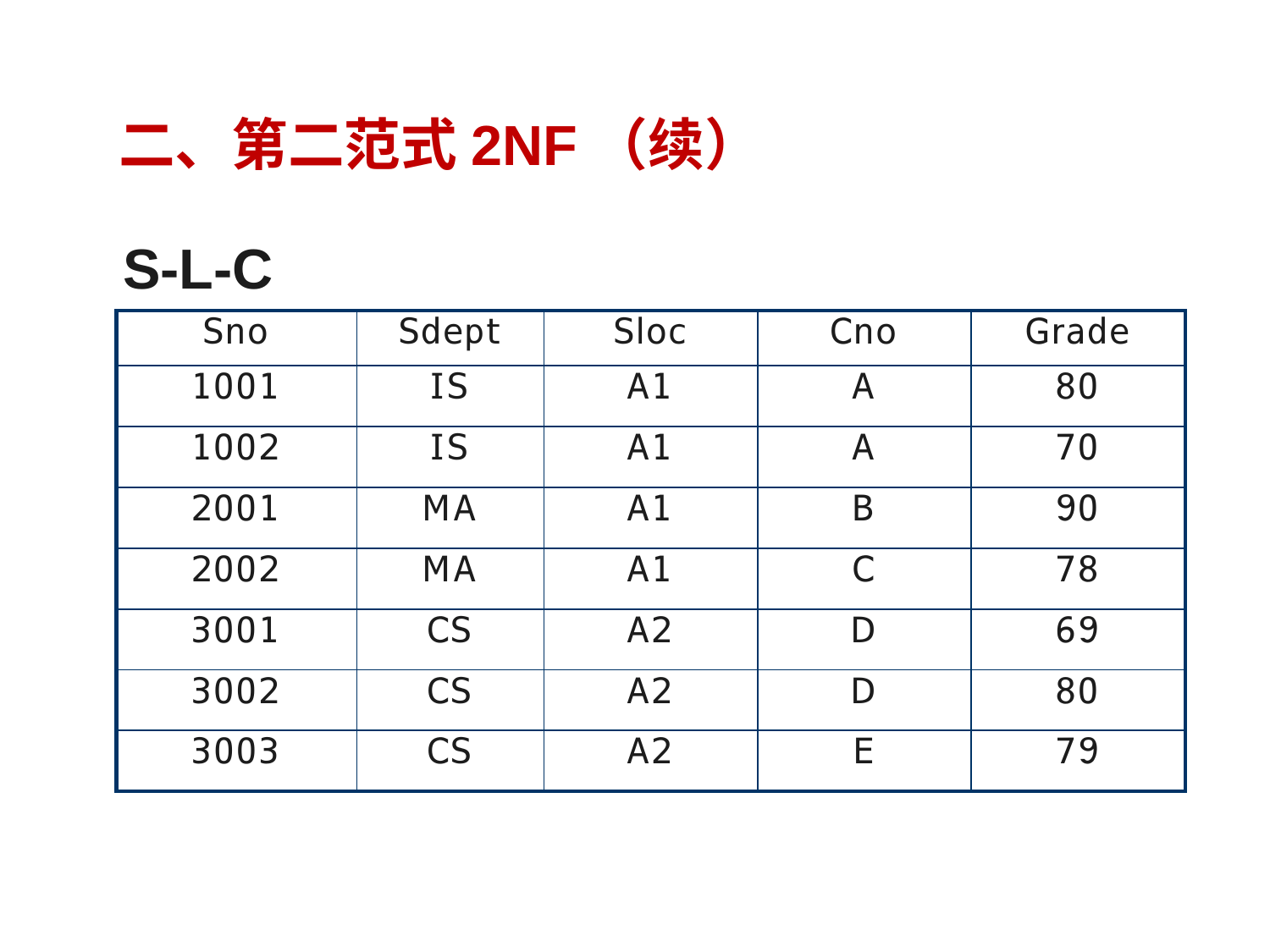

# 二、第二范式2NF（续）
   S-L-C
| Sno | Sdept | Sloc | Cno | Grade |
| --- | --- | --- | --- | --- |
| 1001 | IS | A1 | A | 80 |
| 1002 | IS | A1 | A | 70 |
| 2001 | MA | A1 | B | 90 |
| 2002 | MA | A1 | C | 78 |
| 3001 | CS | A2 | D | 69 |
| 3002 | CS | A2 | D | 80 |
| 3003 | CS | A2 | E | 79 |